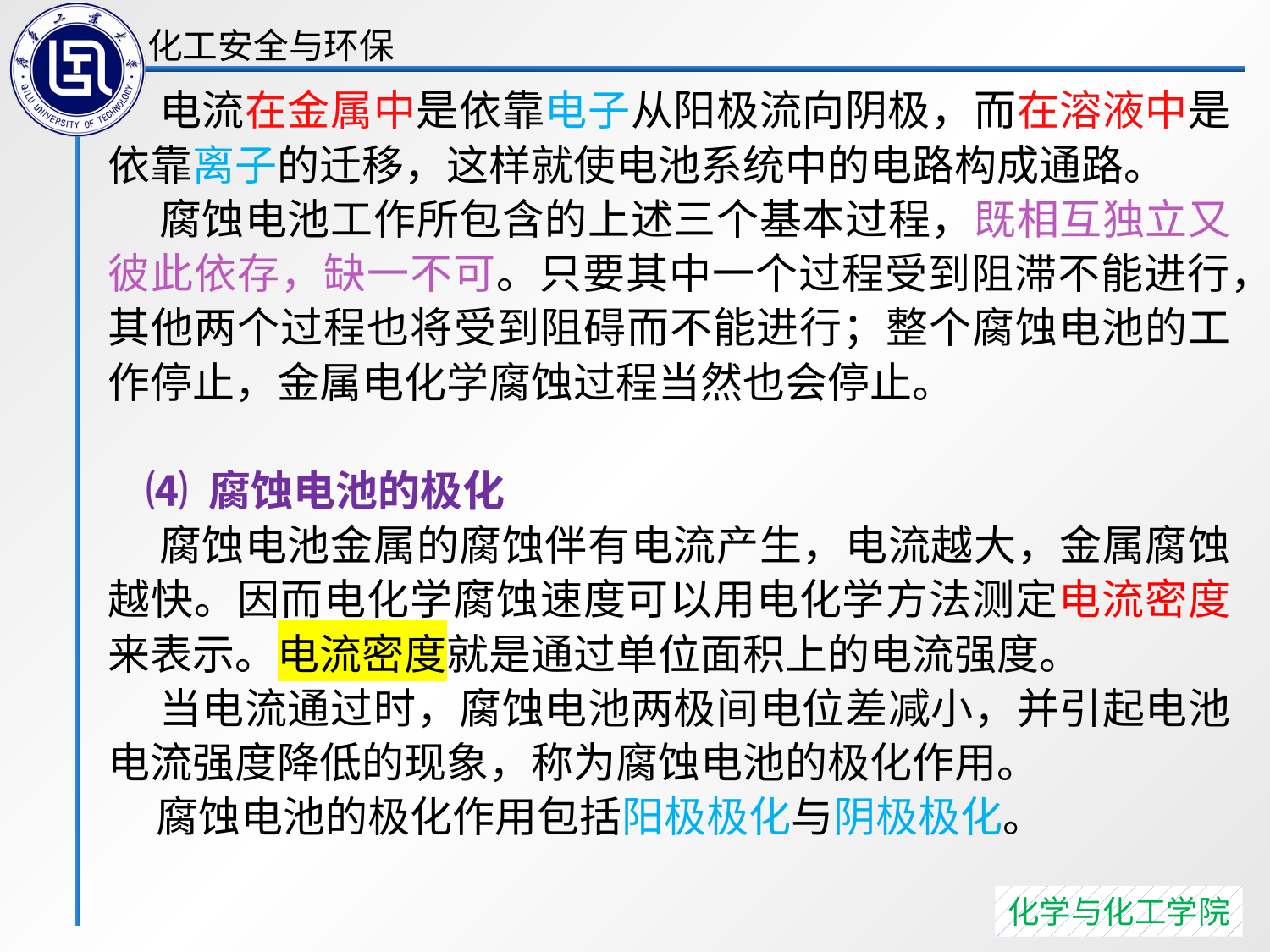

电流在金属中是依靠电子从阳极流向阴极，而在溶液中是依靠离子的迁移，这样就使电池系统中的电路构成通路。
    腐蚀电池工作所包含的上述三个基本过程，既相互独立又彼此依存，缺一不可。只要其中一个过程受到阻滞不能进行，其他两个过程也将受到阻碍而不能进行；整个腐蚀电池的工作停止，金属电化学腐蚀过程当然也会停止。

    ⑷ 腐蚀电池的极化
    腐蚀电池金属的腐蚀伴有电流产生，电流越大，金属腐蚀越快。因而电化学腐蚀速度可以用电化学方法测定电流密度来表示。电流密度就是通过单位面积上的电流强度。
    当电流通过时，腐蚀电池两极间电位差减小，并引起电池电流强度降低的现象，称为腐蚀电池的极化作用。
    腐蚀电池的极化作用包括阳极极化与阴极极化。